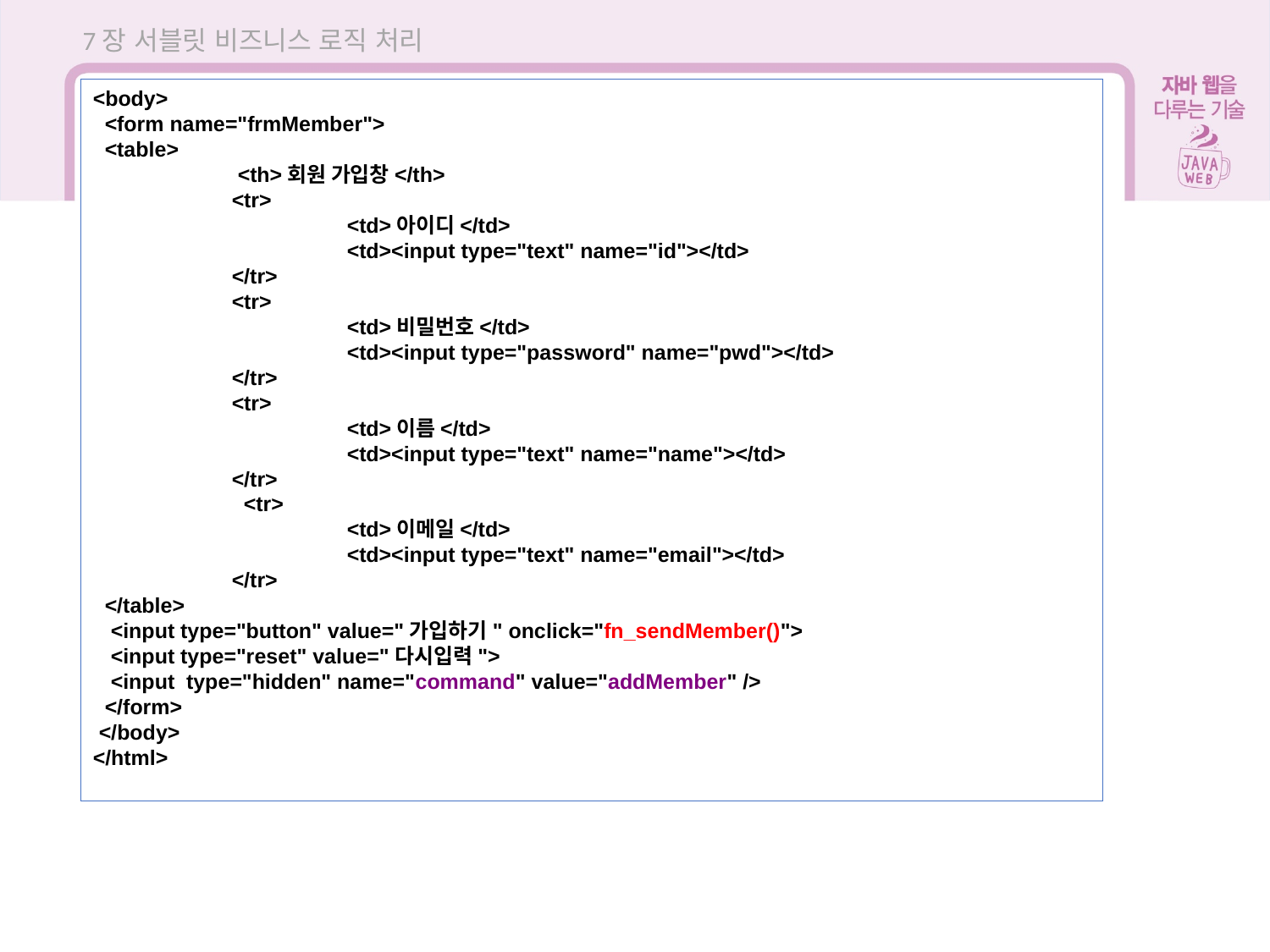

7장 서블릿 비즈니스 로직 처리
<body>
  <form name="frmMember">
  <table>
	   <th>회원 가입창</th>
	  <tr>
		<td>아이디</td>
		<td><input type="text" name="id"></td>
	  </tr>
	  <tr>
		<td>비밀번호</td>
		<td><input type="password" name="pwd"></td>
	  </tr>
	  <tr>
		<td>이름</td>
		<td><input type="text" name="name"></td>
	  </tr>
	    <tr>
		<td>이메일</td>
		<td><input type="text" name="email"></td>
	  </tr>
  </table>
   <input type="button" value="가입하기" onclick="fn_sendMember()">
   <input type="reset" value="다시입력">
   <input  type="hidden" name="command" value="addMember" />
  </form>
 </body>
</html>

7.4 DataSource 이용해 회원 정보 등록하기